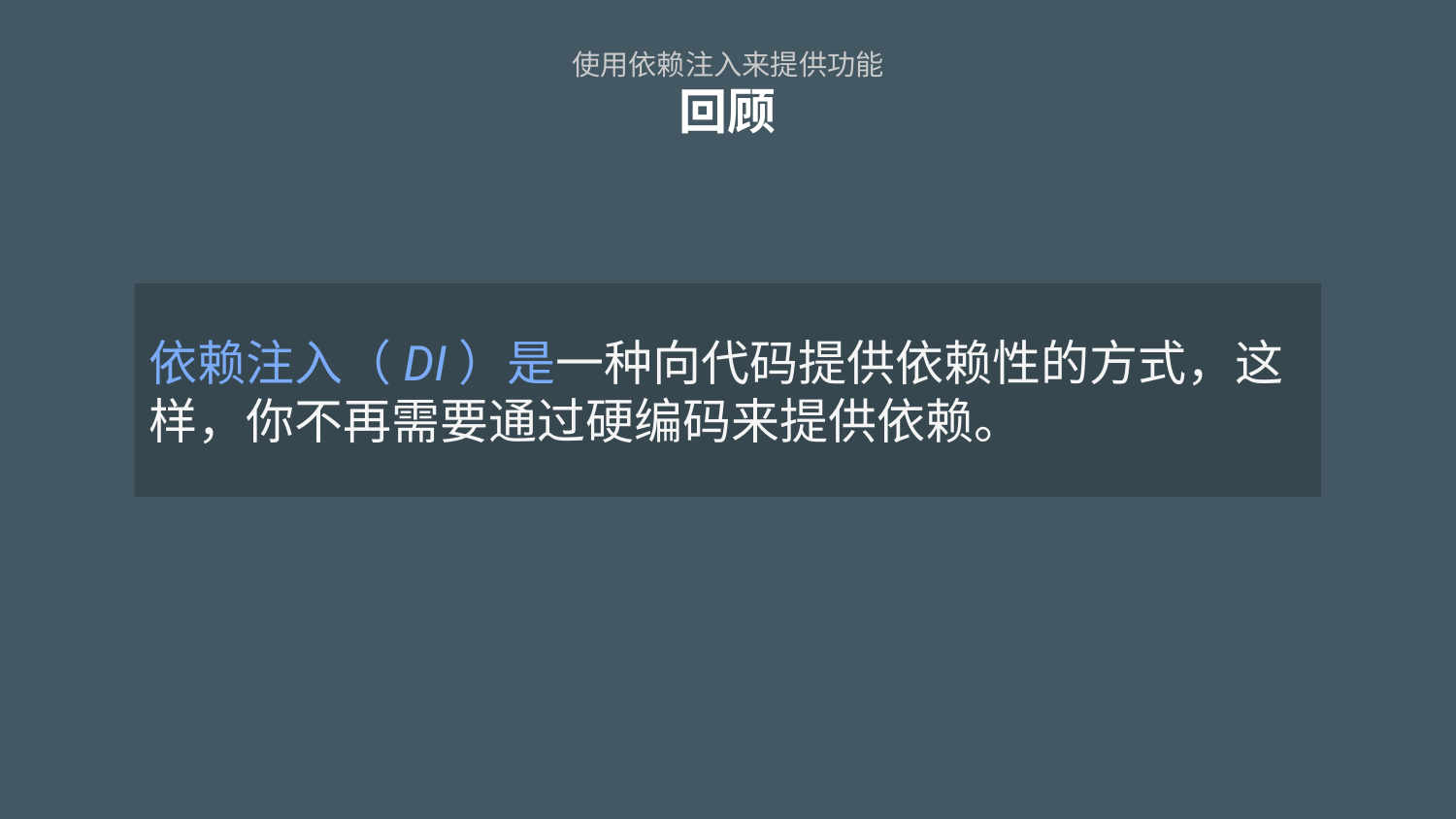

# 使用依赖注入来提供功能 回顾
依赖注入（DI）是一种向代码提供依赖性的方式，这样，你不再需要通过硬编码来提供依赖。